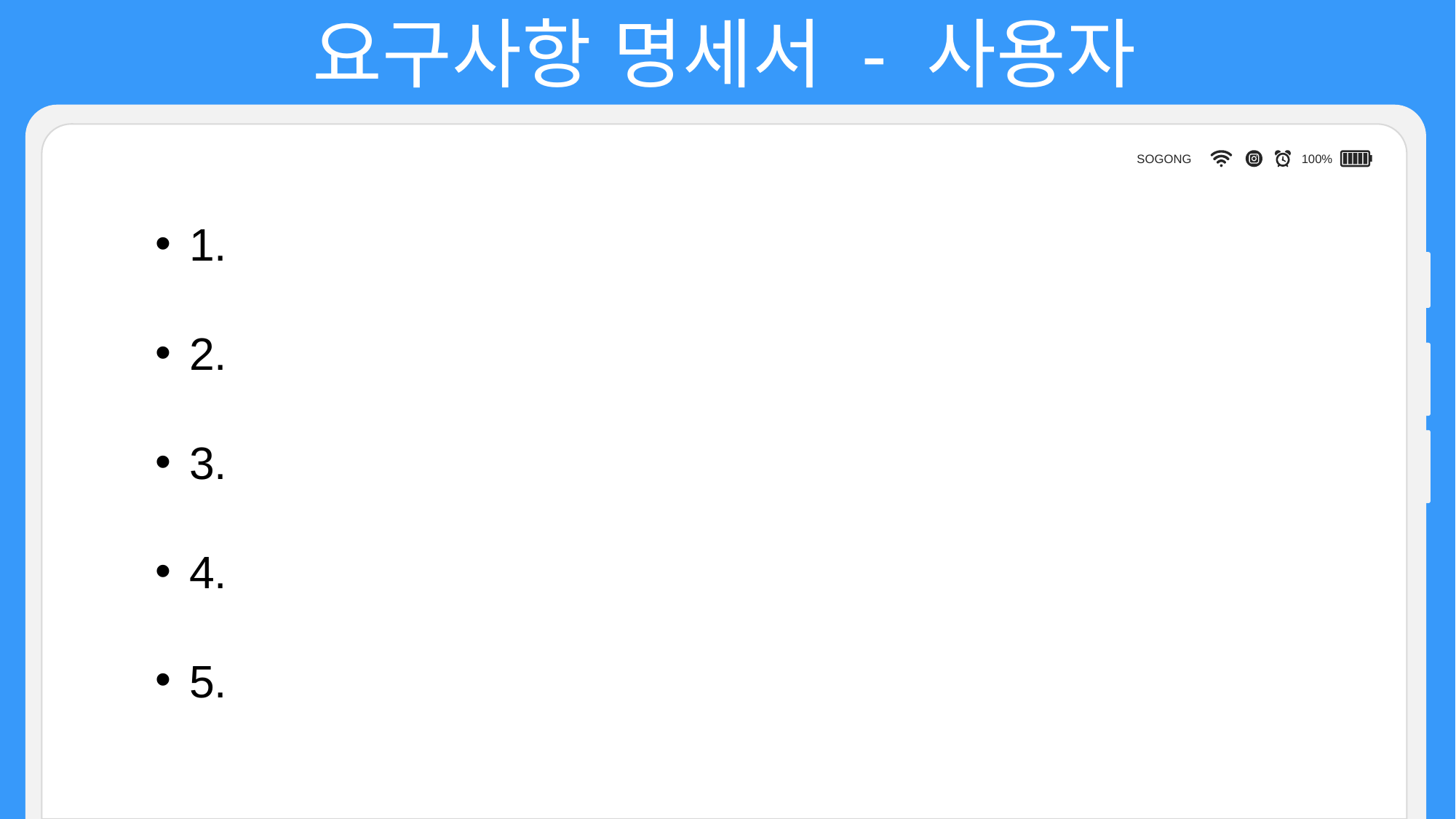

요구사항 명세서 - 사용자 분석

SOGONG
100%

1.

2.

3.

4.

5.